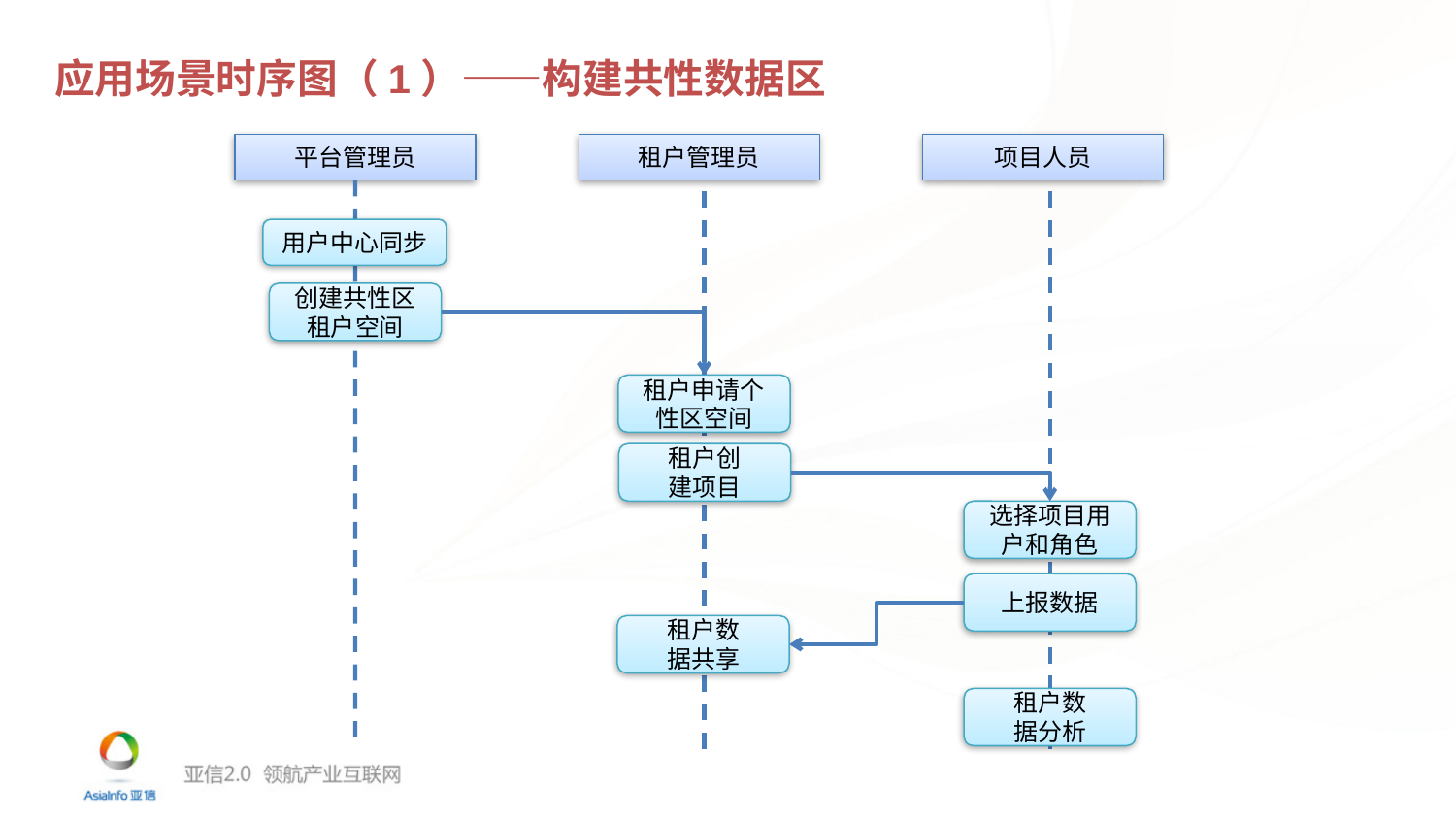

应用场景时序图（1）——构建共性数据区
平台管理员
租户管理员
项目人员
用户中心同步
创建共性区租户空间
租户申请个性区空间
租户创
建项目
选择项目用户和角色
上报数据
租户数
据共享
租户数
据分析